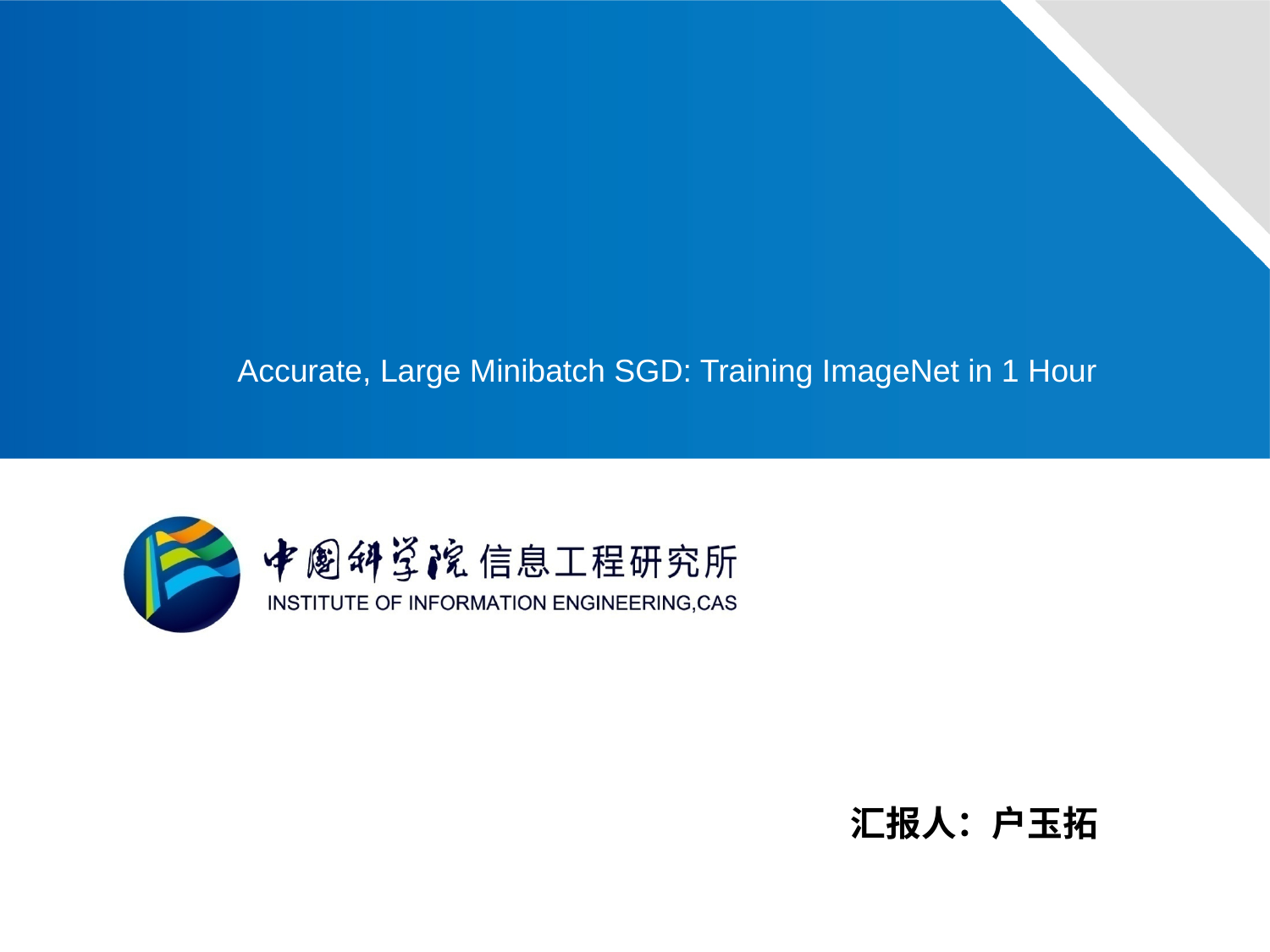

Accurate, Large Minibatch SGD: Training ImageNet in 1 Hour
汇报人：户玉拓